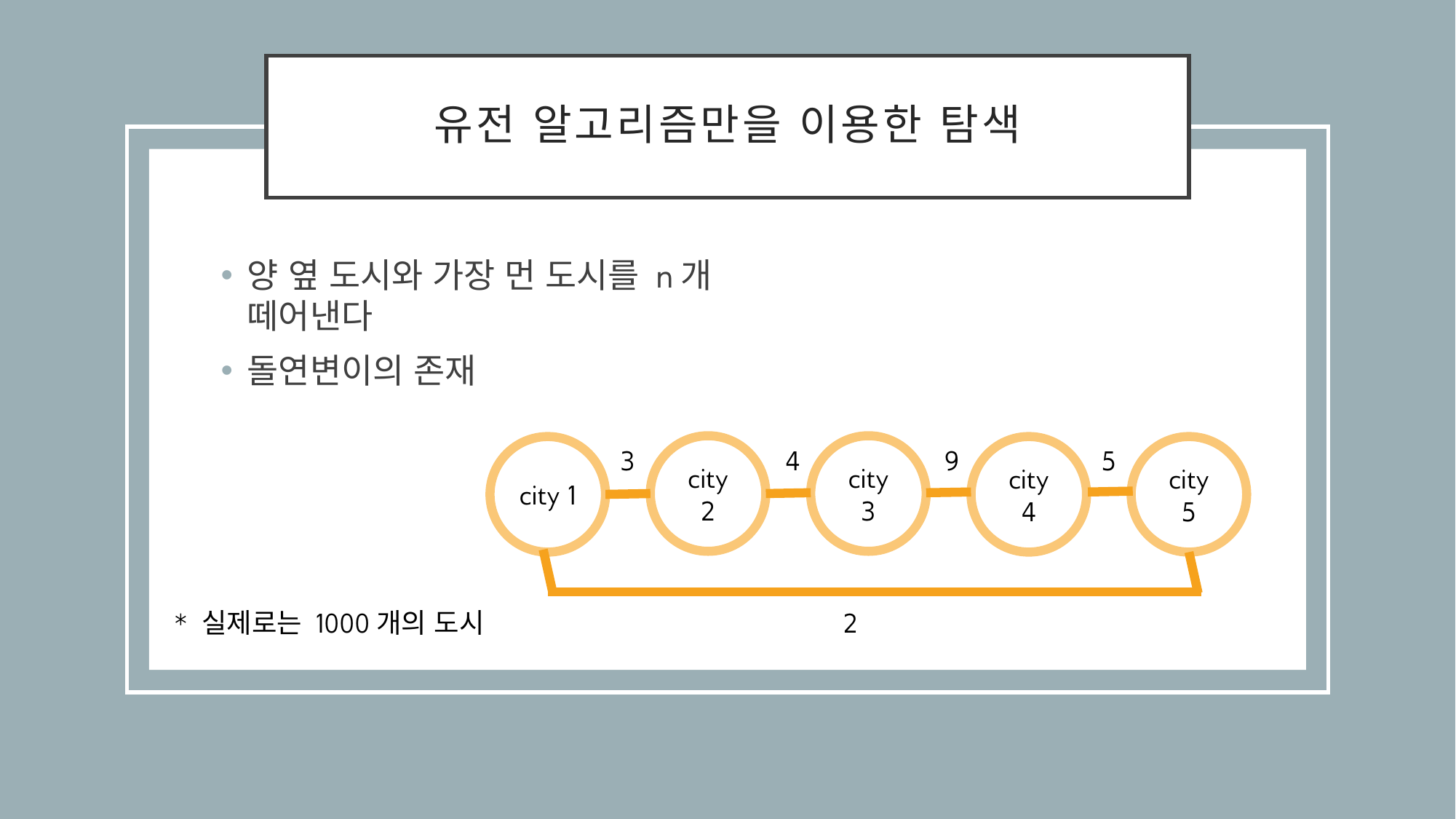

# 유전 알고리즘만을 이용한 탐색

양 옆 도시와 가장 먼 도시를 n개 떼어낸다
돌연변이의 존재
city 2
city 3
city 1
city 4
city 5
3
4
9
5
* 실제로는 1000개의 도시
2